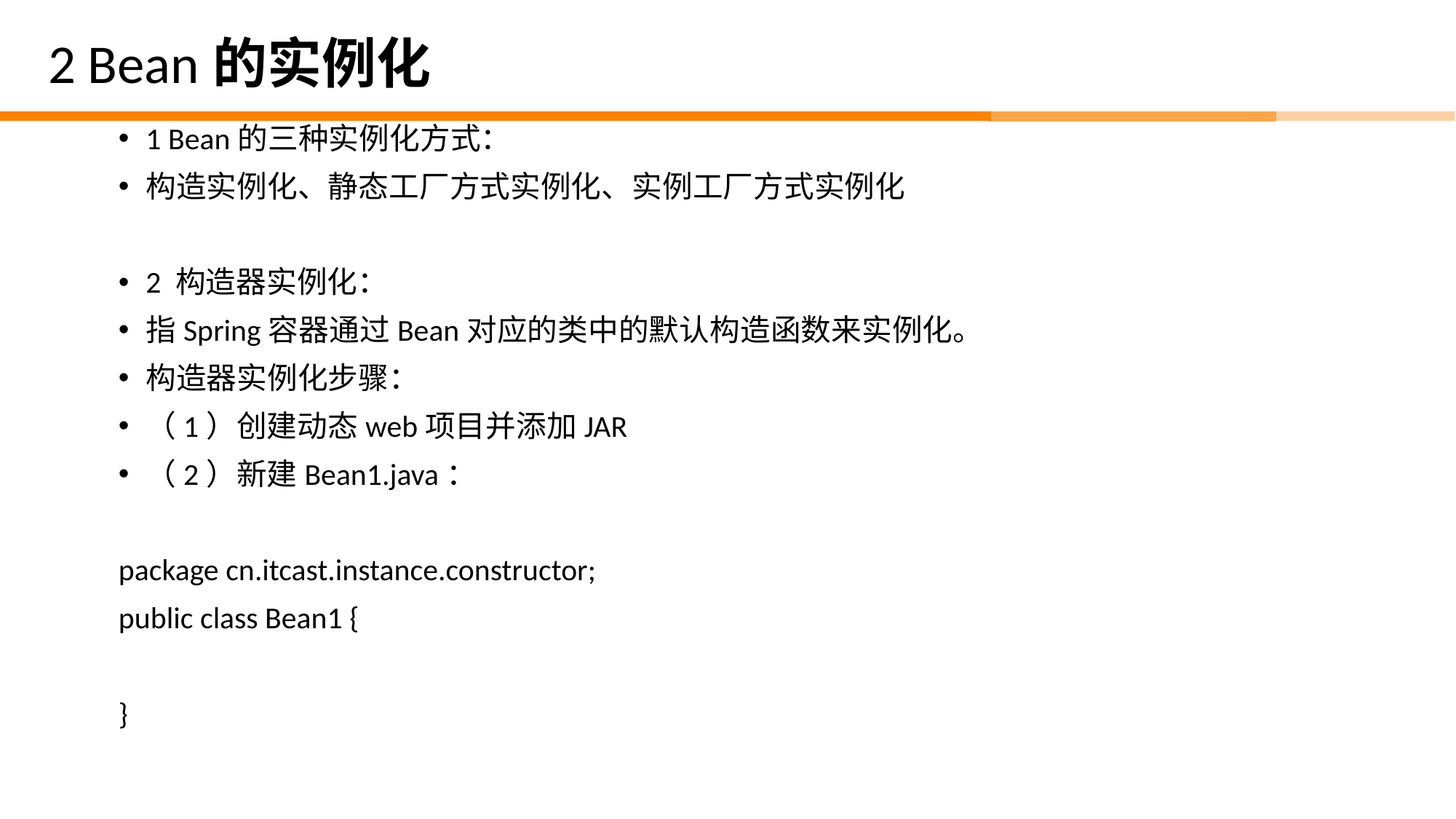

# 2 Bean的实例化
1 Bean的三种实例化方式：
构造实例化、静态工厂方式实例化、实例工厂方式实例化

2 构造器实例化：
指Spring容器通过Bean对应的类中的默认构造函数来实例化。
构造器实例化步骤：
（1）创建动态web项目并添加JAR
（2）新建Bean1.java：

package cn.itcast.instance.constructor;
public class Bean1 {

}